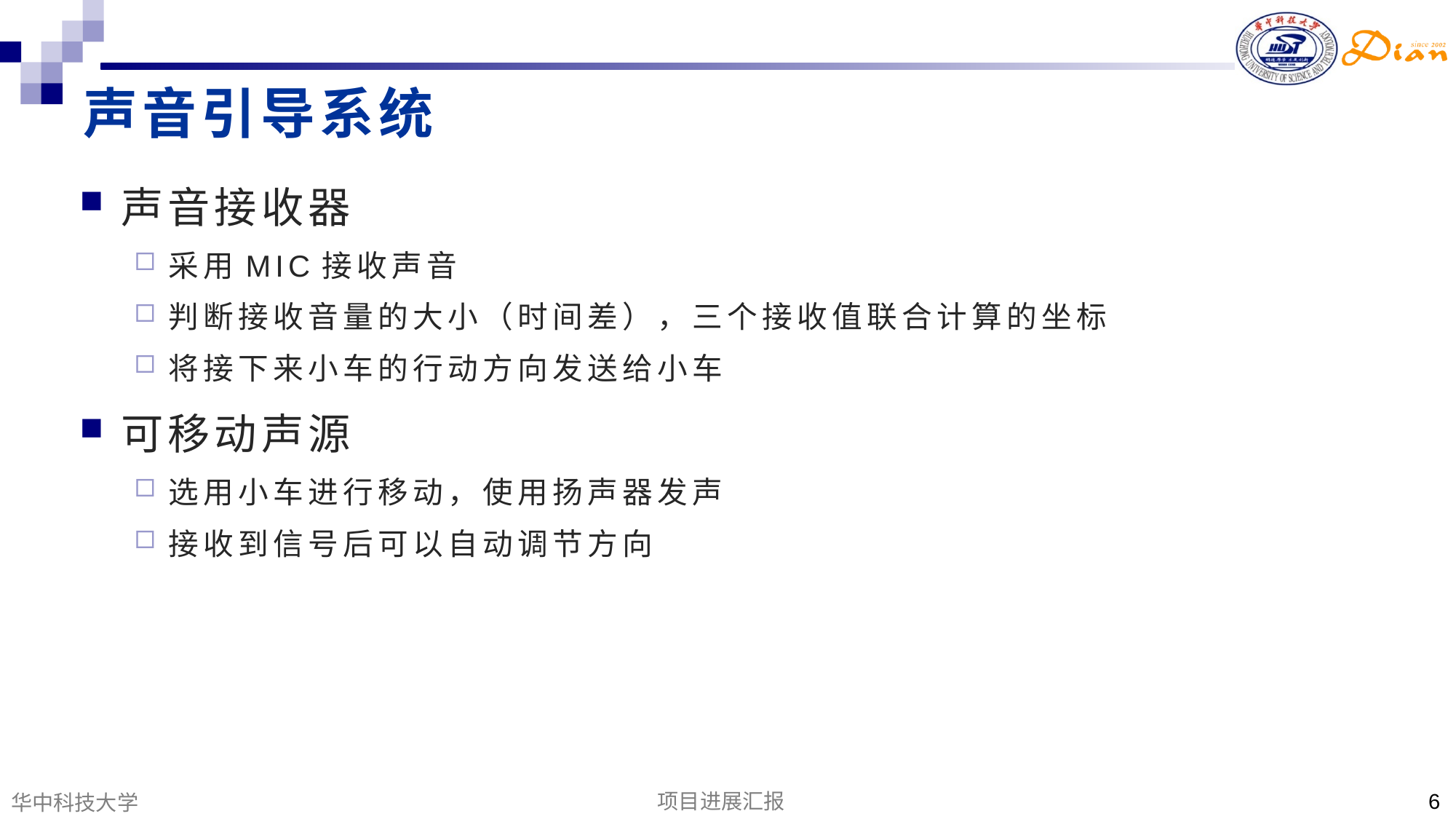

# 声音引导系统
声音接收器
采用MIC接收声音
判断接收音量的大小（时间差），三个接收值联合计算的坐标
将接下来小车的行动方向发送给小车
可移动声源
选用小车进行移动，使用扬声器发声
接收到信号后可以自动调节方向
项目进展汇报
6
华中科技大学